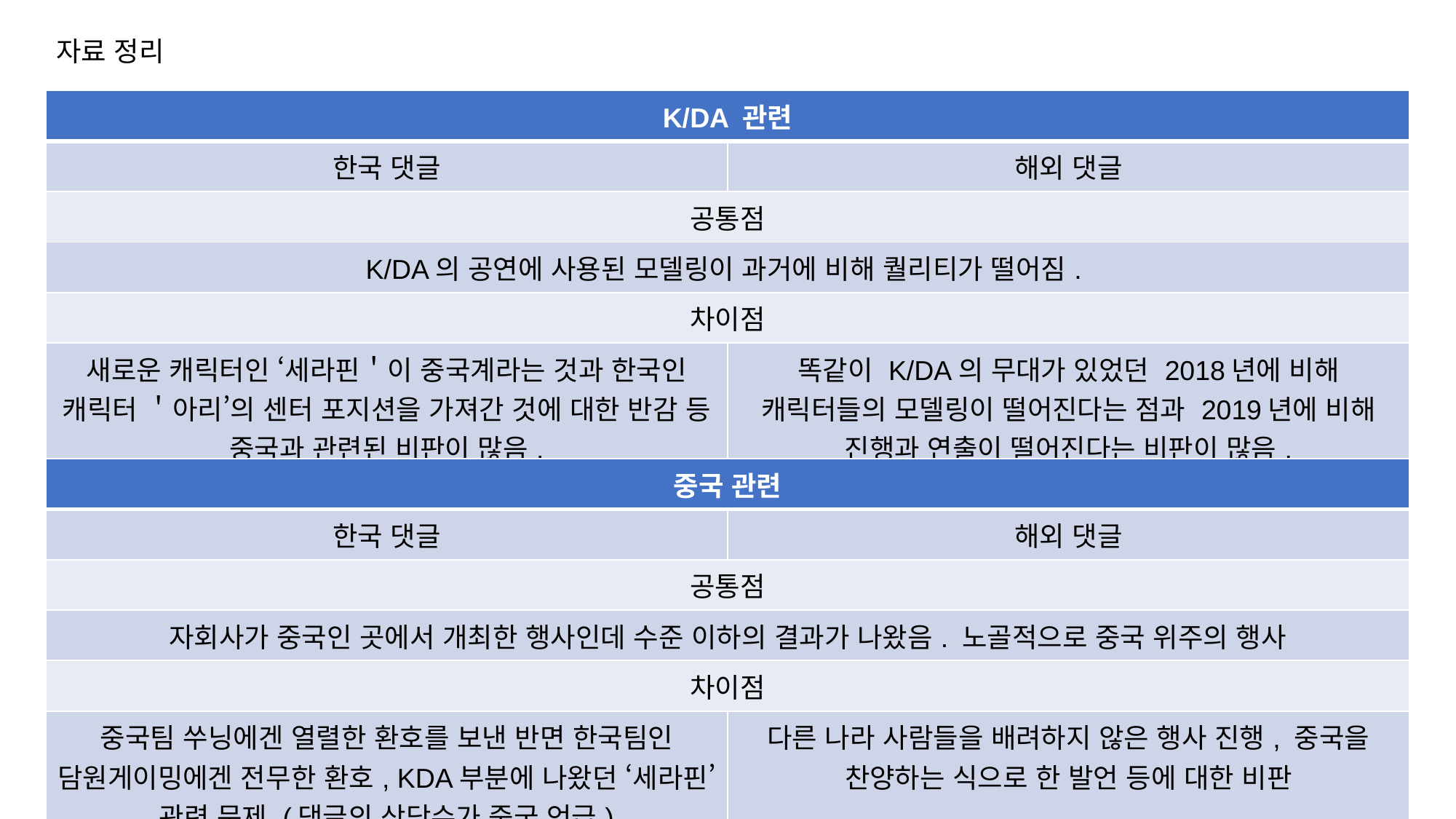

자료 정리
| K/DA 관련 |  |
| --- | --- |
| 한국 댓글 | 해외 댓글 |
| 공통점 |  |
| K/DA의 공연에 사용된 모델링이 과거에 비해 퀄리티가 떨어짐. |  |
| 차이점 |  |
| 새로운 캐릭터인 ‘세라핀＇이 중국계라는 것과 한국인 캐릭터 ＇아리’의 센터 포지션을 가져간 것에 대한 반감 등 중국과 관련된 비판이 많음. | 똑같이 K/DA의 무대가 있었던 2018년에 비해 캐릭터들의 모델링이 떨어진다는 점과 2019년에 비해 진행과 연출이 떨어진다는 비판이 많음. |
| 중국 관련 |  |
| --- | --- |
| 한국 댓글 | 해외 댓글 |
| 공통점 |  |
| 자회사가 중국인 곳에서 개최한 행사인데 수준 이하의 결과가 나왔음. 노골적으로 중국 위주의 행사 |  |
| 차이점 |  |
| 중국팀 쑤닝에겐 열렬한 환호를 보낸 반면 한국팀인 담원게이밍에겐 전무한 환호, KDA부분에 나왔던 ‘세라핀’ 관련 문제.(댓글의 상당수가 중국 언급) | 다른 나라 사람들을 배려하지 않은 행사 진행, 중국을 찬양하는 식으로 한 발언 등에 대한 비판 |